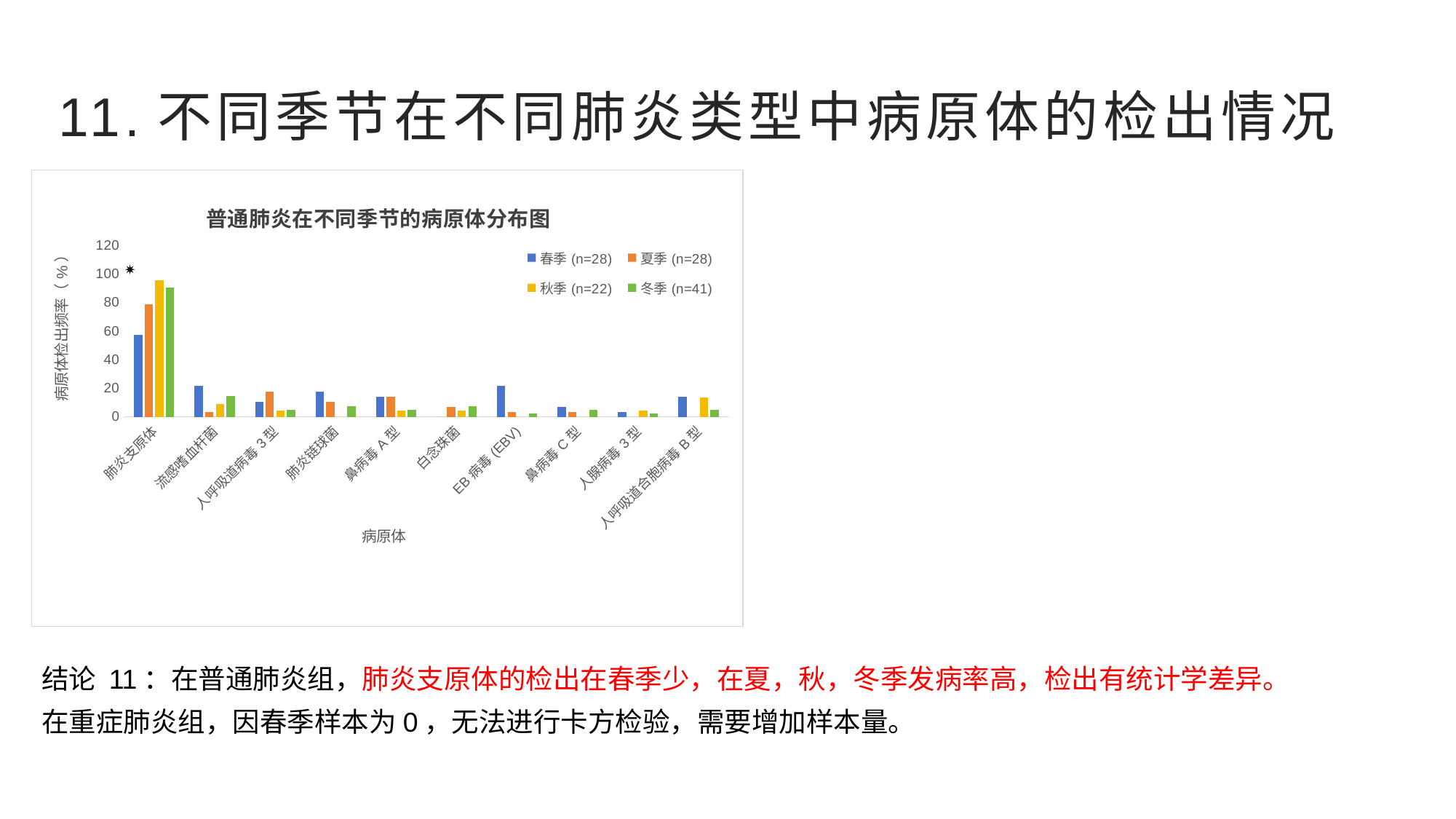

# 11.不同季节在不同肺炎类型中病原体的检出情况

### Chart: 普通肺炎在不同季节的病原体分布图

| Category | 春季(n=28) | 夏季(n=28) | 秋季(n=22) | 冬季(n=41) |
|---|---|---|---|---|
| 肺炎支原体 | 57.14 | 78.57 | 95.45 | 90.24 |
| 流感嗜血杆菌 | 21.43 | 3.57 | 9.09 | 14.63 |
| 人呼吸道病毒3型 | 10.71 | 17.86 | 4.55 | 4.88 |
| 肺炎链球菌 | 17.86 | 10.71 | 0.0 | 7.32 |
| 鼻病毒A型 | 14.29 | 14.29 | 4.55 | 4.88 |
| 白念珠菌 | 0.0 | 7.14 | 4.55 | 7.32 |
| EB病毒(EBV) | 21.43 | 3.57 | 0.0 | 2.44 |
| 鼻病毒C型 | 7.14 | 3.57 | 0.0 | 4.88 |
| 人腺病毒3型 | 3.57 | 0.0 | 4.55 | 2.44 |
| 人呼吸道合胞病毒B型 | 14.29 | 0.0 | 13.64 | 4.88 |
✷
结论 11：在普通肺炎组，肺炎支原体的检出在春季少，在夏，秋，冬季发病率高，检出有统计学差异。
在重症肺炎组，因春季样本为0，无法进行卡方检验，需要增加样本量。